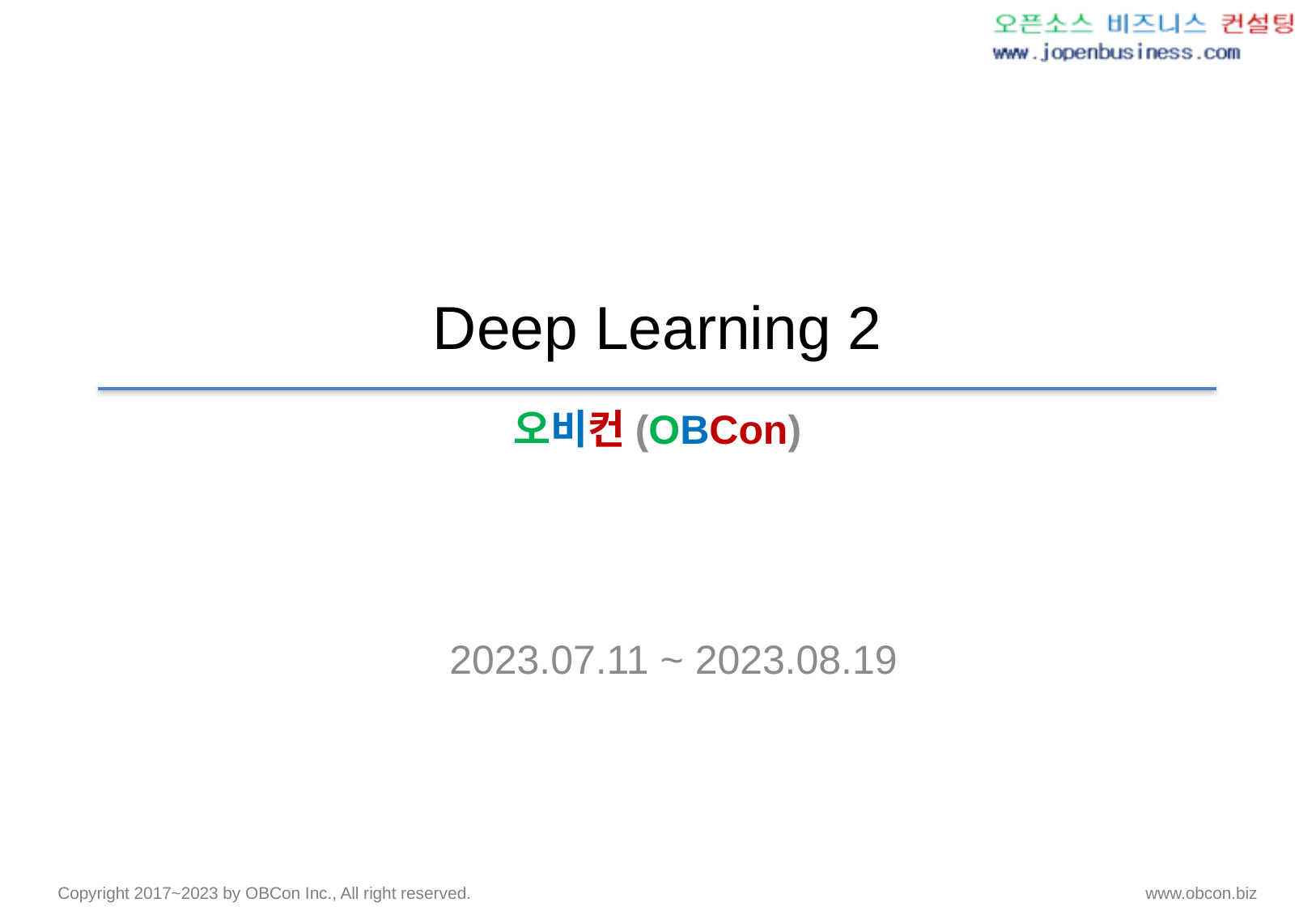

# Deep Learning 2
오비컨(OBCon)
2023.07.11 ~ 2023.08.19